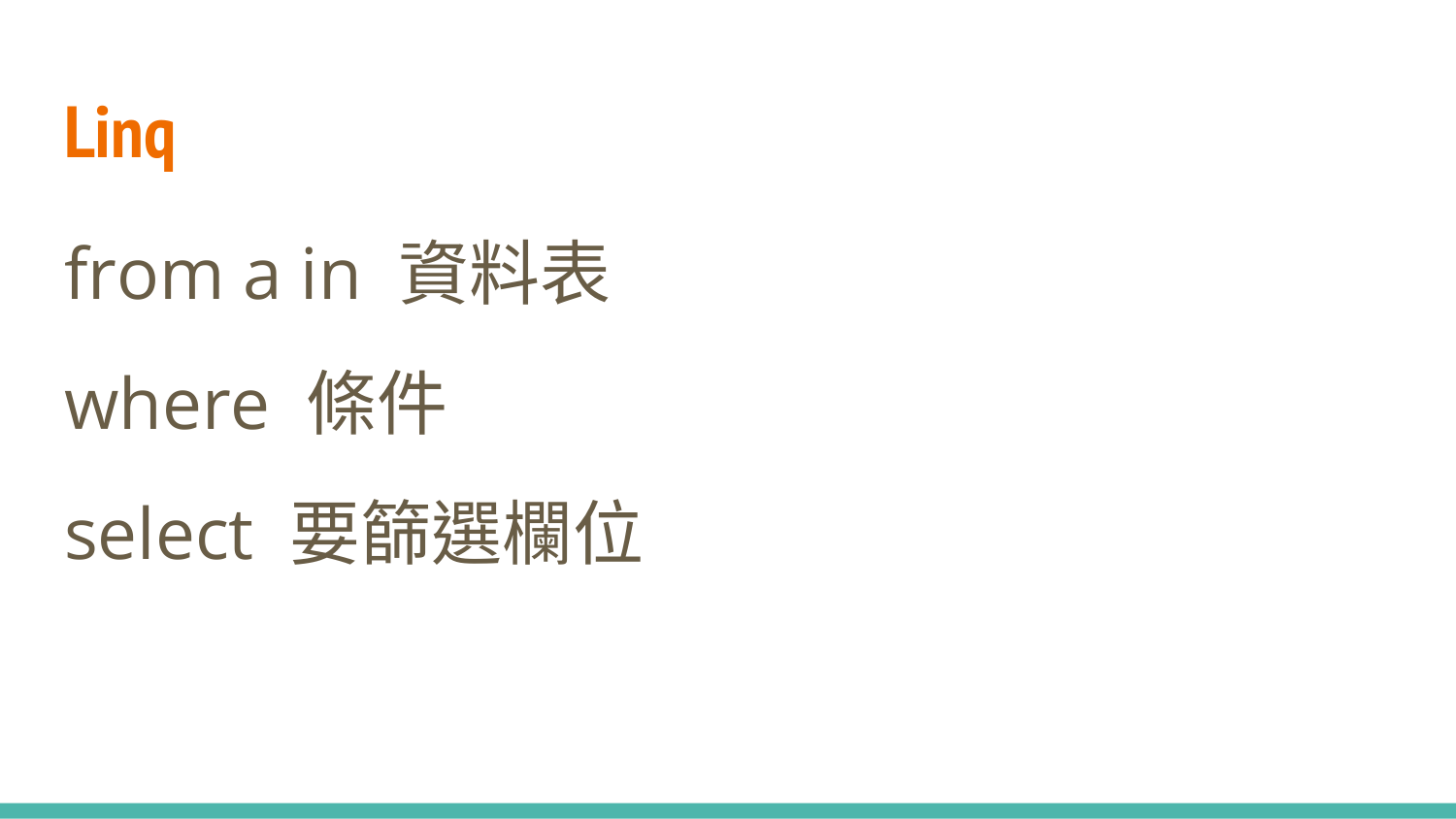

# Linq
from a in 資料表
where 條件
select 要篩選欄位